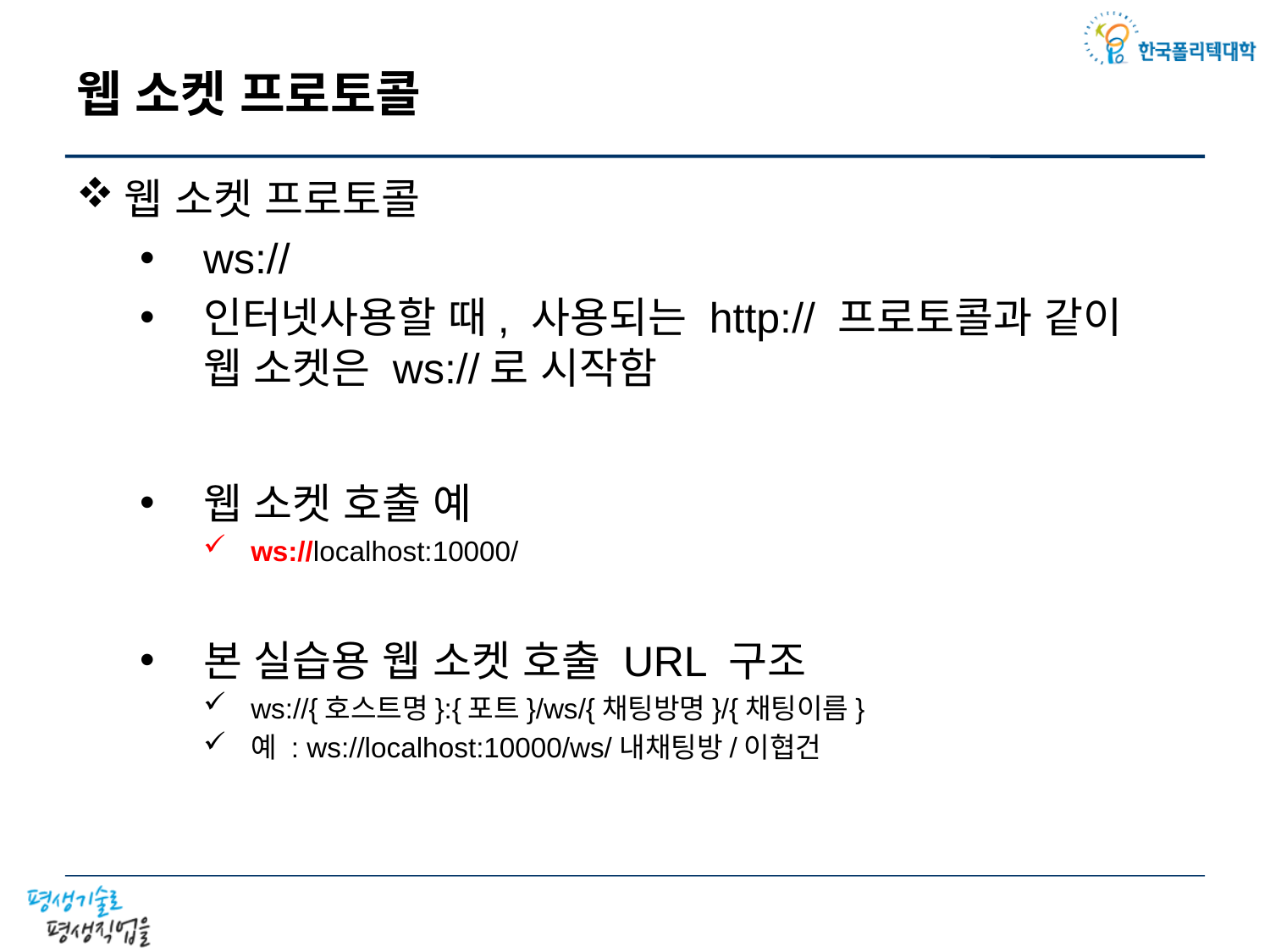

# 웹 소켓 프로토콜
웹 소켓 프로토콜
ws://
인터넷사용할 때, 사용되는 http:// 프로토콜과 같이
웹 소켓은 ws://로 시작함

웹 소켓 호출 예
ws://localhost:10000/

본 실습용 웹 소켓 호출 URL 구조
ws://{호스트명}:{포트}/ws/{채팅방명}/{채팅이름}
예 : ws://localhost:10000/ws/내채팅방/이협건